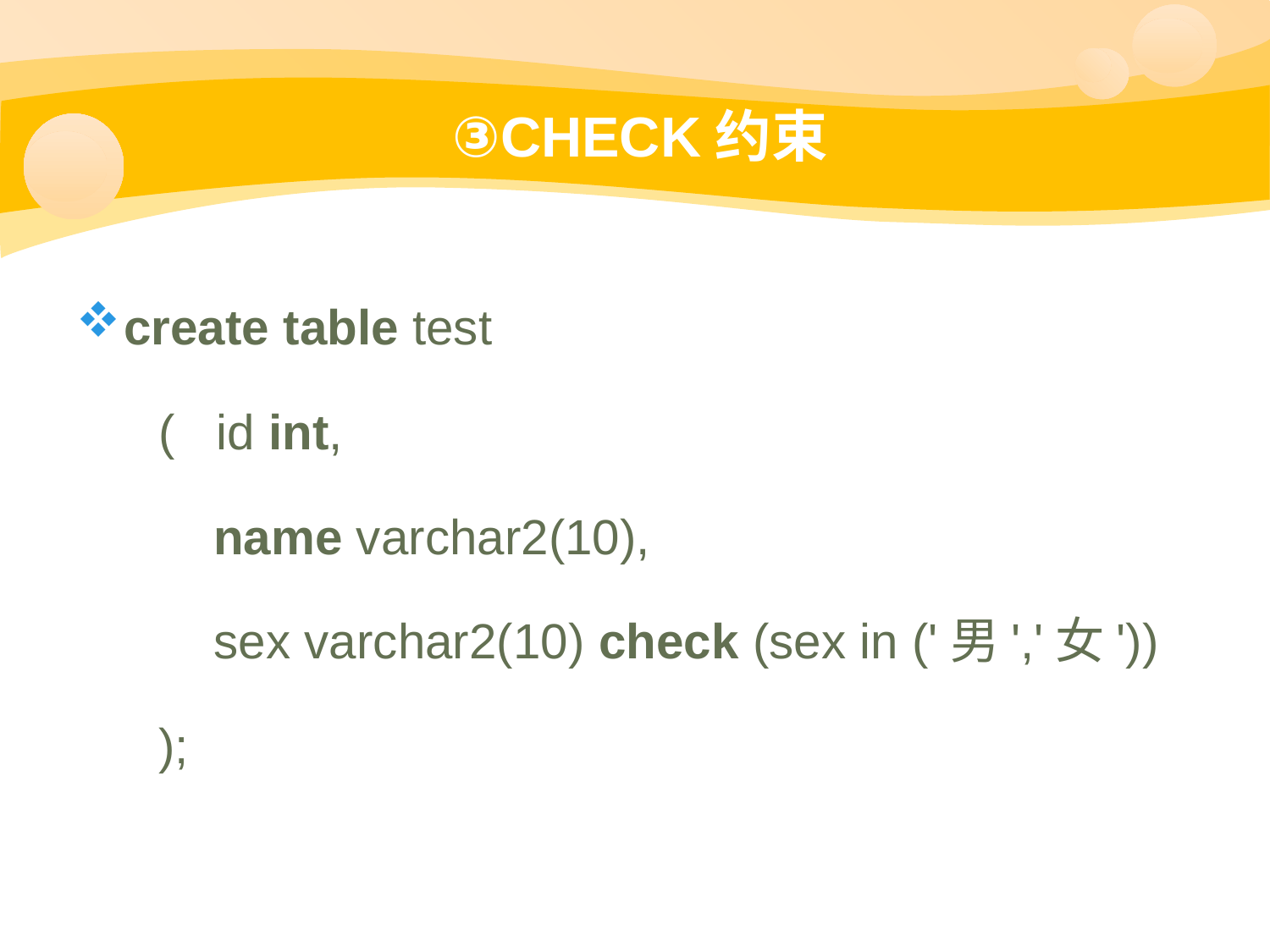

# ③CHECK约束
create table test
      (   id int,
          name varchar2(10),
          sex varchar2(10) check (sex in ('男','女'))
      );